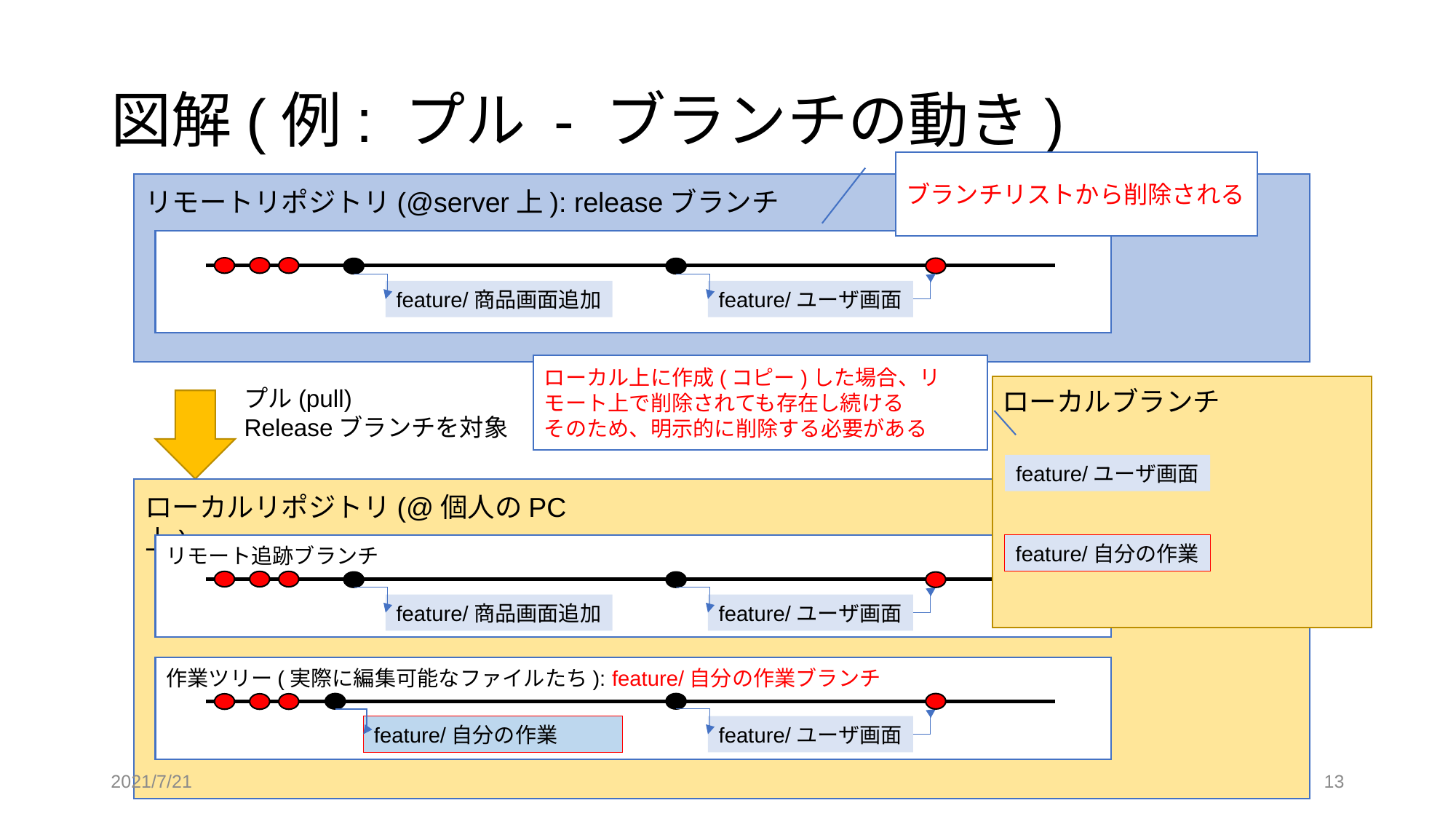

# 図解(例: プル - ブランチの動き)
ブランチリストから削除される

リモートリポジトリ(@server上): releaseブランチ

feature/商品画面追加
feature/ユーザ画面
ローカル上に作成(コピー)した場合、リモート上で削除されても存在し続ける
そのため、明示的に削除する必要がある

プル(pull)
Releaseブランチを対象
ローカルブランチ

feature/ユーザ画面

ローカルリポジトリ(@個人のPC上)
feature/自分の作業

リモート追跡ブランチ

feature/商品画面追加
feature/ユーザ画面

作業ツリー(実際に編集可能なファイルたち): feature/自分の作業ブランチ

feature/自分の作業
feature/ユーザ画面
2021/7/21
13